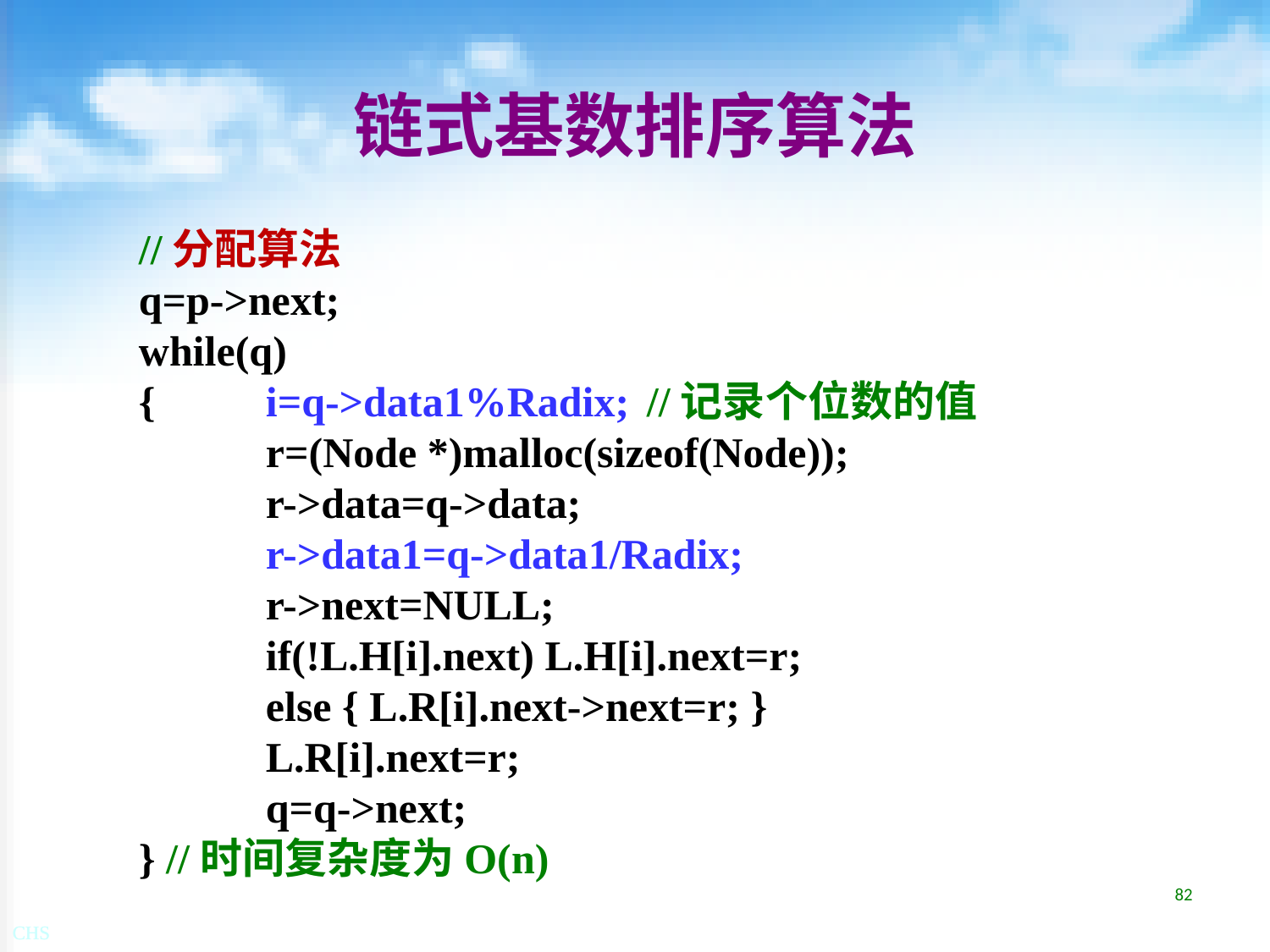

# 链式基数排序算法
//分配算法
q=p->next;
while(q)
{	i=q->data1%Radix;	//记录个位数的值
	r=(Node *)malloc(sizeof(Node));
	r->data=q->data;
	r->data1=q->data1/Radix;
	r->next=NULL;
	if(!L.H[i].next) L.H[i].next=r;
	else { L.R[i].next->next=r; }
	L.R[i].next=r;
	q=q->next;
} //时间复杂度为O(n)
82